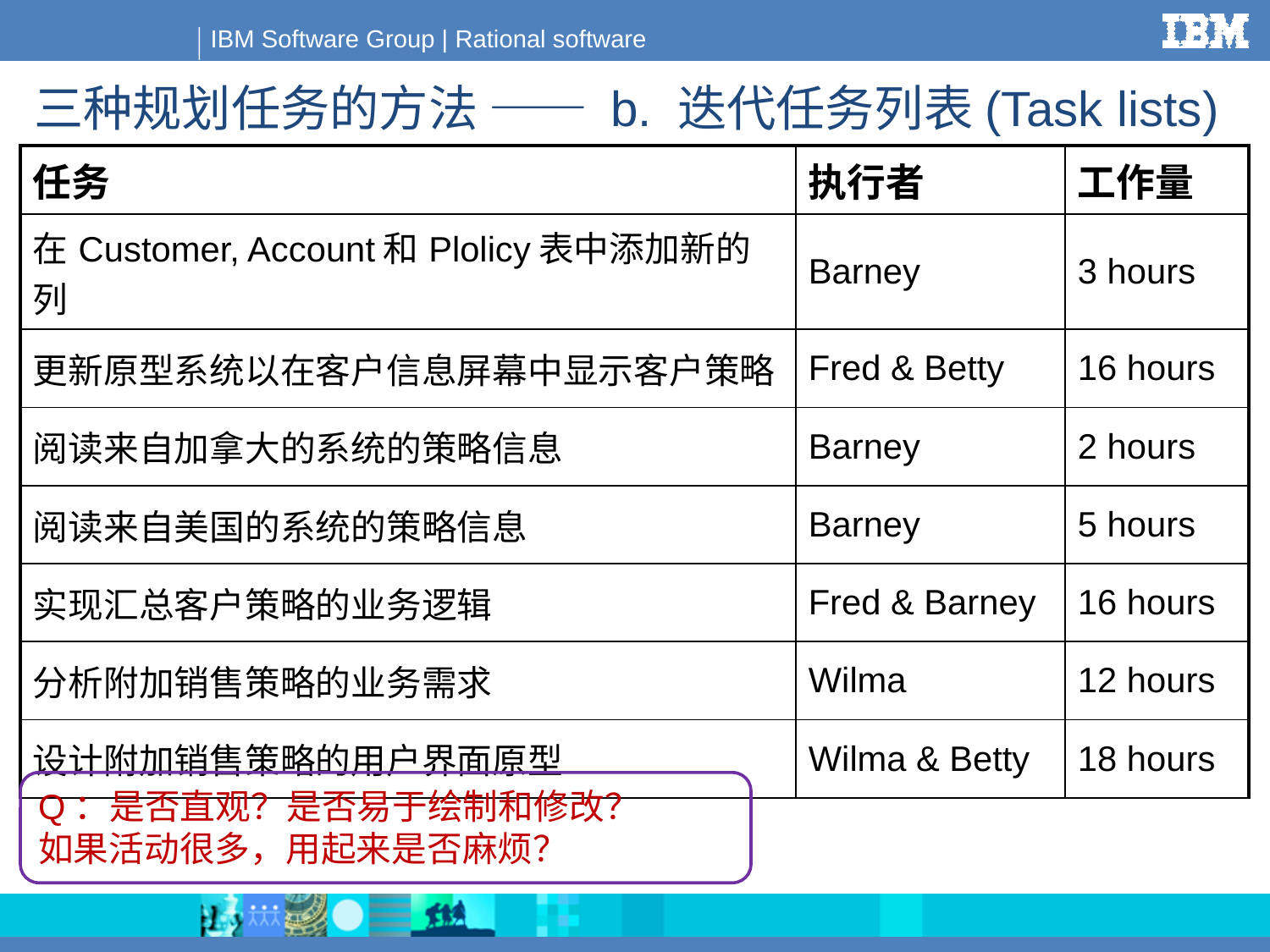

# 三种规划任务的方法 —— b. 迭代任务列表(Task lists)
| 任务 | 执行者 | 工作量 |
| --- | --- | --- |
| 在Customer, Account和Plolicy表中添加新的列 | Barney | 3 hours |
| 更新原型系统以在客户信息屏幕中显示客户策略 | Fred & Betty | 16 hours |
| 阅读来自加拿大的系统的策略信息 | Barney | 2 hours |
| 阅读来自美国的系统的策略信息 | Barney | 5 hours |
| 实现汇总客户策略的业务逻辑 | Fred & Barney | 16 hours |
| 分析附加销售策略的业务需求 | Wilma | 12 hours |
| 设计附加销售策略的用户界面原型 | Wilma & Betty | 18 hours |
Q：是否直观？是否易于绘制和修改？
如果活动很多，用起来是否麻烦？